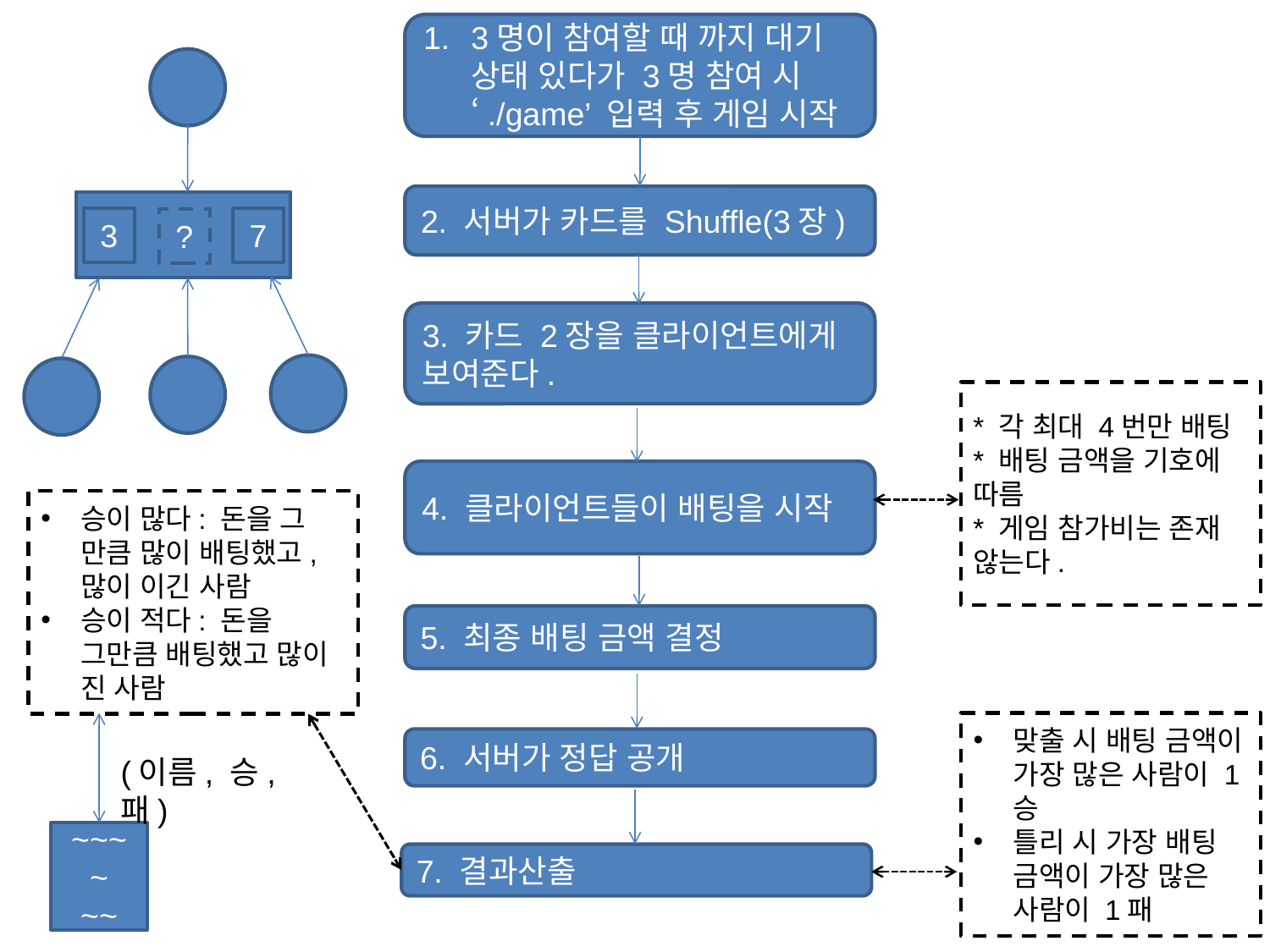

3명이 참여할 때 까지 대기 상태 있다가 3명 참여 시 ‘./game’ 입력 후 게임 시작

3
7
?

2. 서버가 카드를 Shuffle(3장)
3. 카드 2장을 클라이언트에게 보여준다.
* 각 최대 4번만 배팅
* 배팅 금액을 기호에 따름
* 게임 참가비는 존재 않는다.
4. 클라이언트들이 배팅을 시작
승이 많다: 돈을 그 만큼 많이 배팅했고, 많이 이긴 사람
승이 적다: 돈을 그만큼 배팅했고 많이 진 사람
5. 최종 배팅 금액 결정
맞출 시 배팅 금액이 가장 많은 사람이 1승
틀리 시 가장 배팅 금액이 가장 많은 사람이 1패
6. 서버가 정답 공개
(이름, 승, 패)
~~~~
~~
7. 결과산출